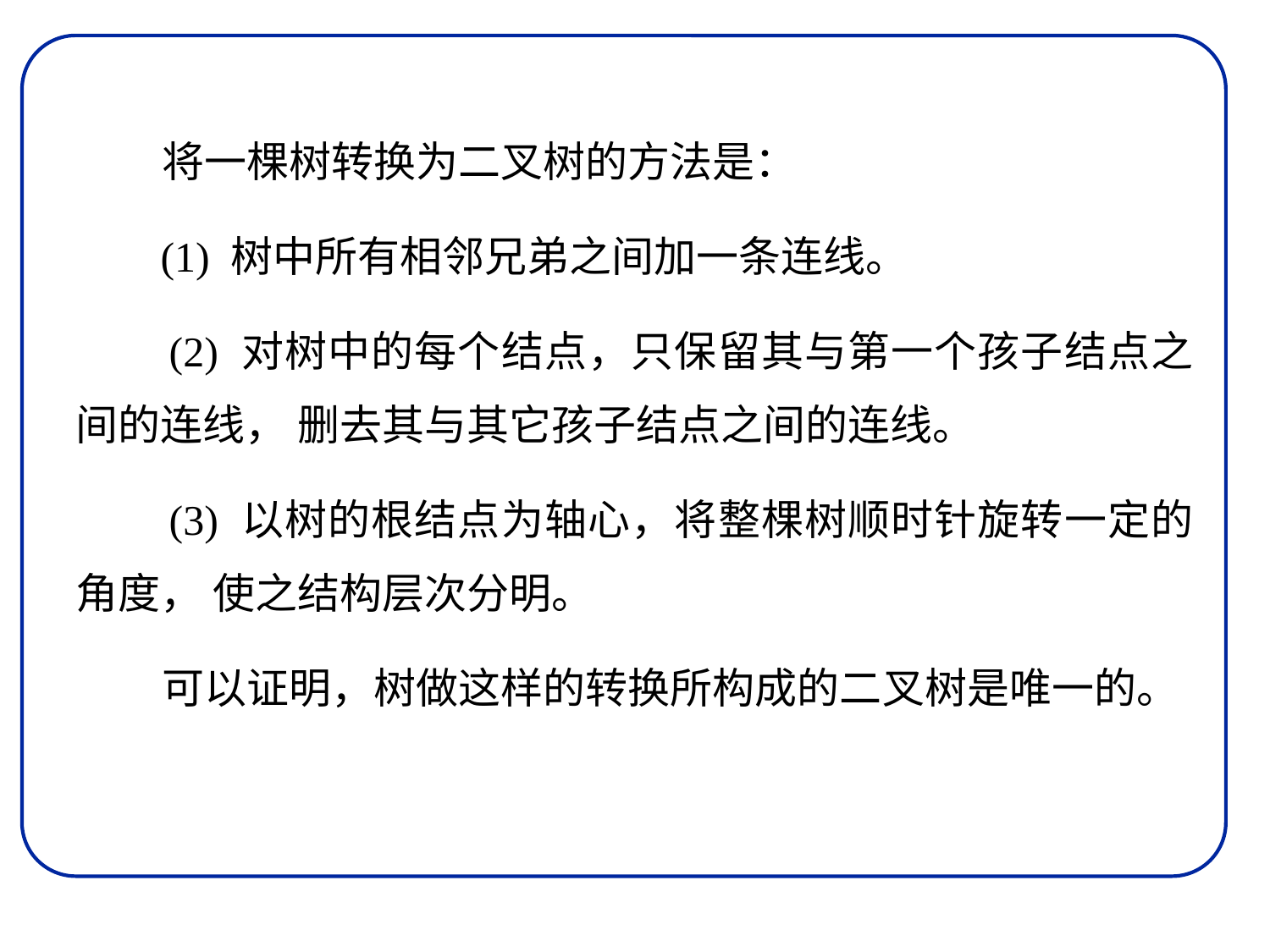

将一棵树转换为二叉树的方法是：
        (1) 树中所有相邻兄弟之间加一条连线。
        (2) 对树中的每个结点，只保留其与第一个孩子结点之间的连线， 删去其与其它孩子结点之间的连线。
        (3) 以树的根结点为轴心，将整棵树顺时针旋转一定的角度， 使之结构层次分明。
        可以证明，树做这样的转换所构成的二叉树是唯一的。